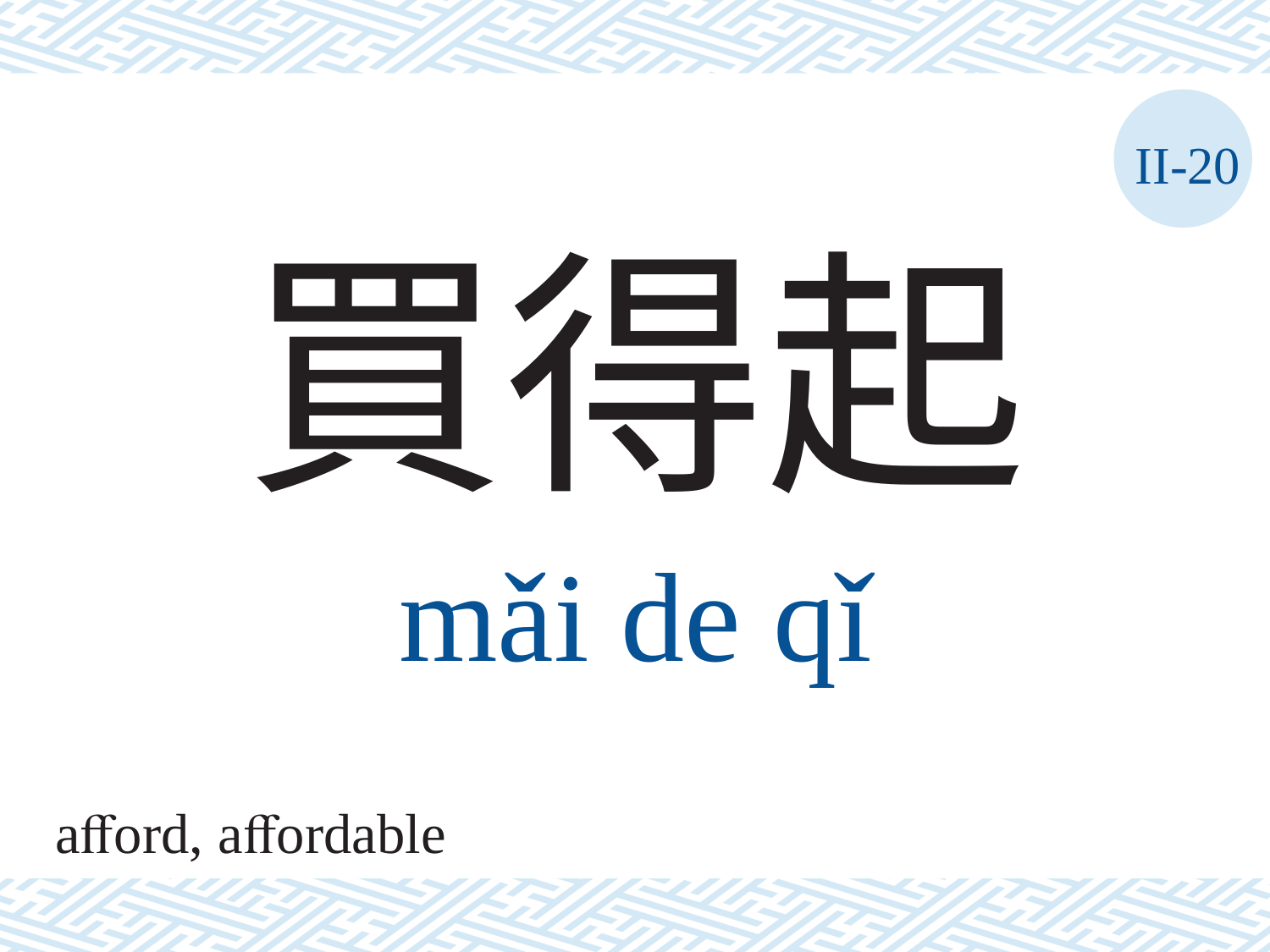

II-20
買得起
mǎi	de	qǐ
aﬀord, aﬀordable